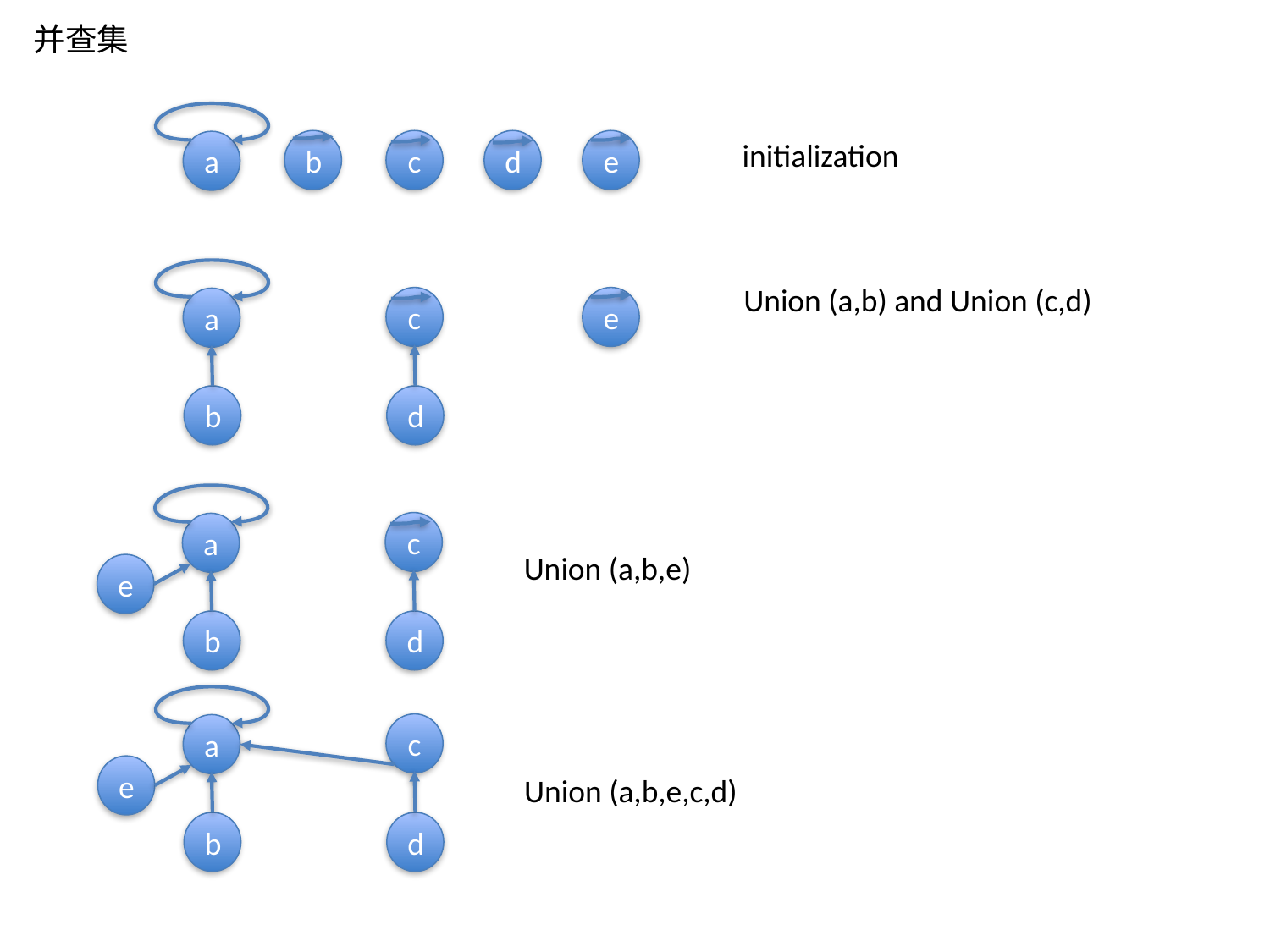

并查集
initialization
e
b
c
d
a
Union (a,b) and Union (c,d)
e
c
a
b
d
c
a
Union (a,b,e)
e
b
d
c
a
e
Union (a,b,e,c,d)
b
d